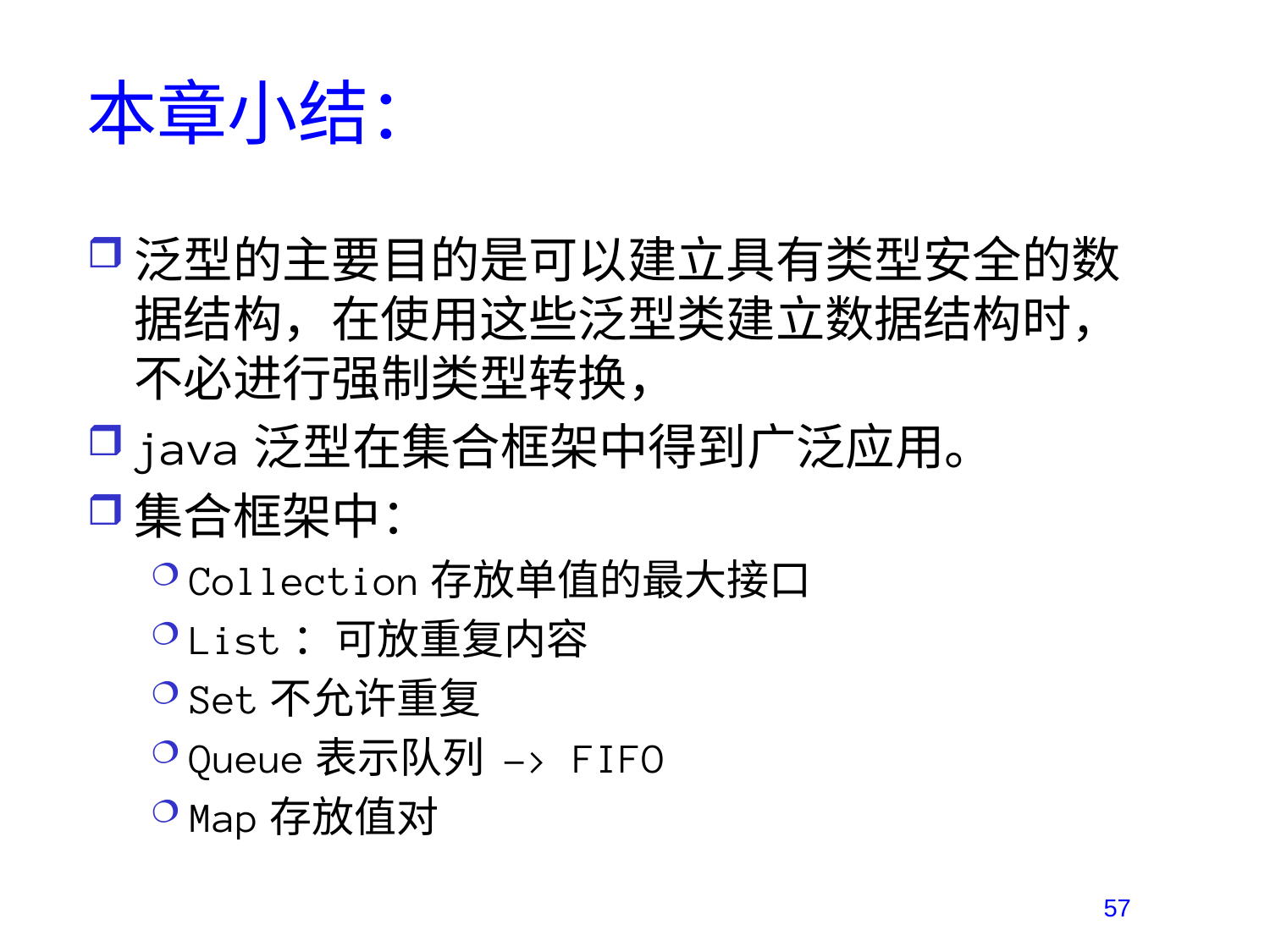

# 本章小结：
泛型的主要目的是可以建立具有类型安全的数据结构，在使用这些泛型类建立数据结构时，不必进行强制类型转换，
java泛型在集合框架中得到广泛应用。
集合框架中：
Collection存放单值的最大接口
List：可放重复内容
Set不允许重复
Queue表示队列 -> FIFO
Map存放值对

57